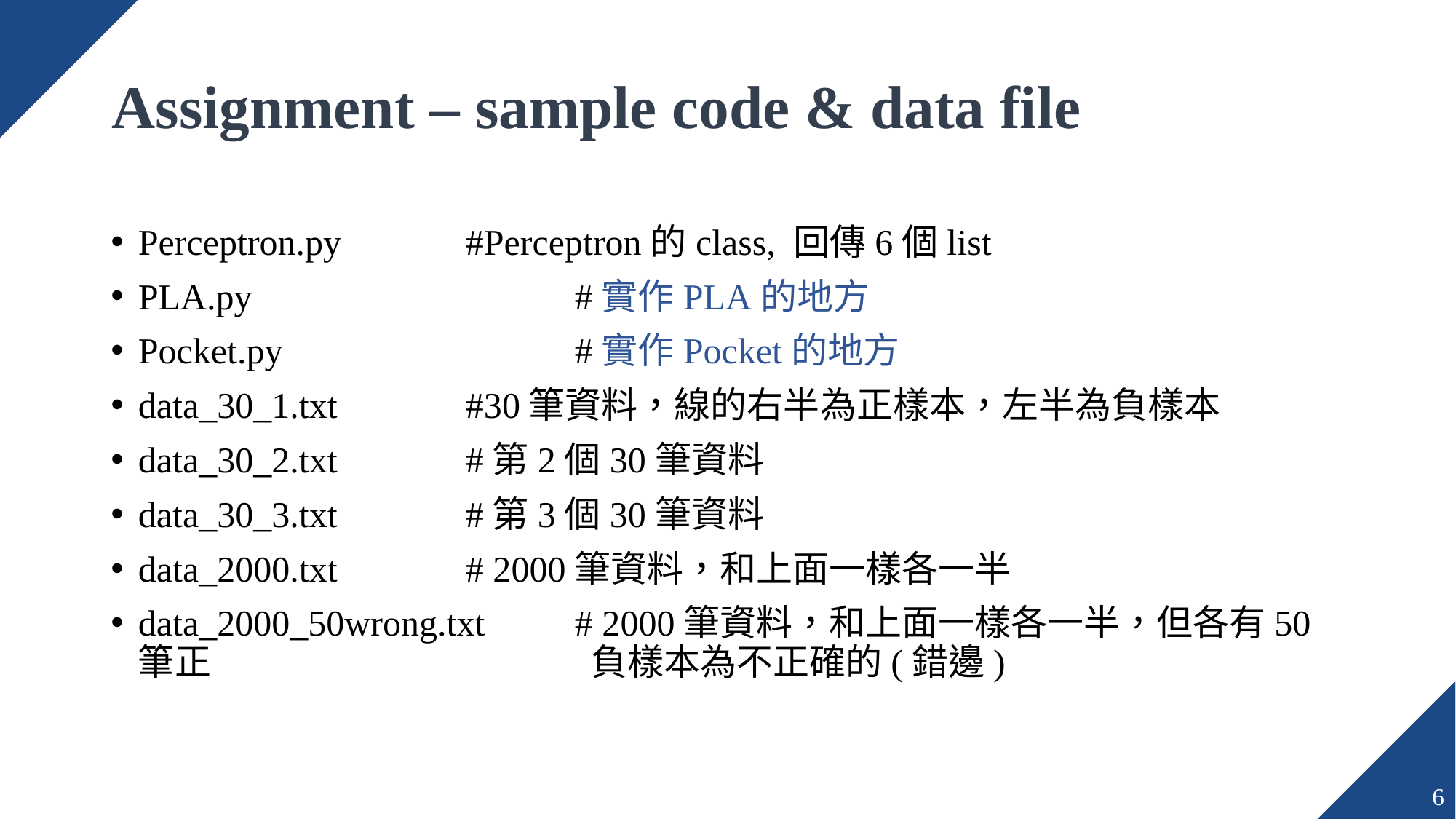

# Assignment – sample code & data file
Perceptron.py		#Perceptron的class, 回傳6個list
PLA.py			#實作PLA的地方
Pocket.py			#實作Pocket的地方
data_30_1.txt		#30筆資料，線的右半為正樣本，左半為負樣本
data_30_2.txt		#第2個30筆資料
data_30_3.txt		#第3個30筆資料
data_2000.txt		# 2000筆資料，和上面一樣各一半
data_2000_50wrong.txt	# 2000筆資料，和上面一樣各一半，但各有50筆正				  負樣本為不正確的(錯邊)

6